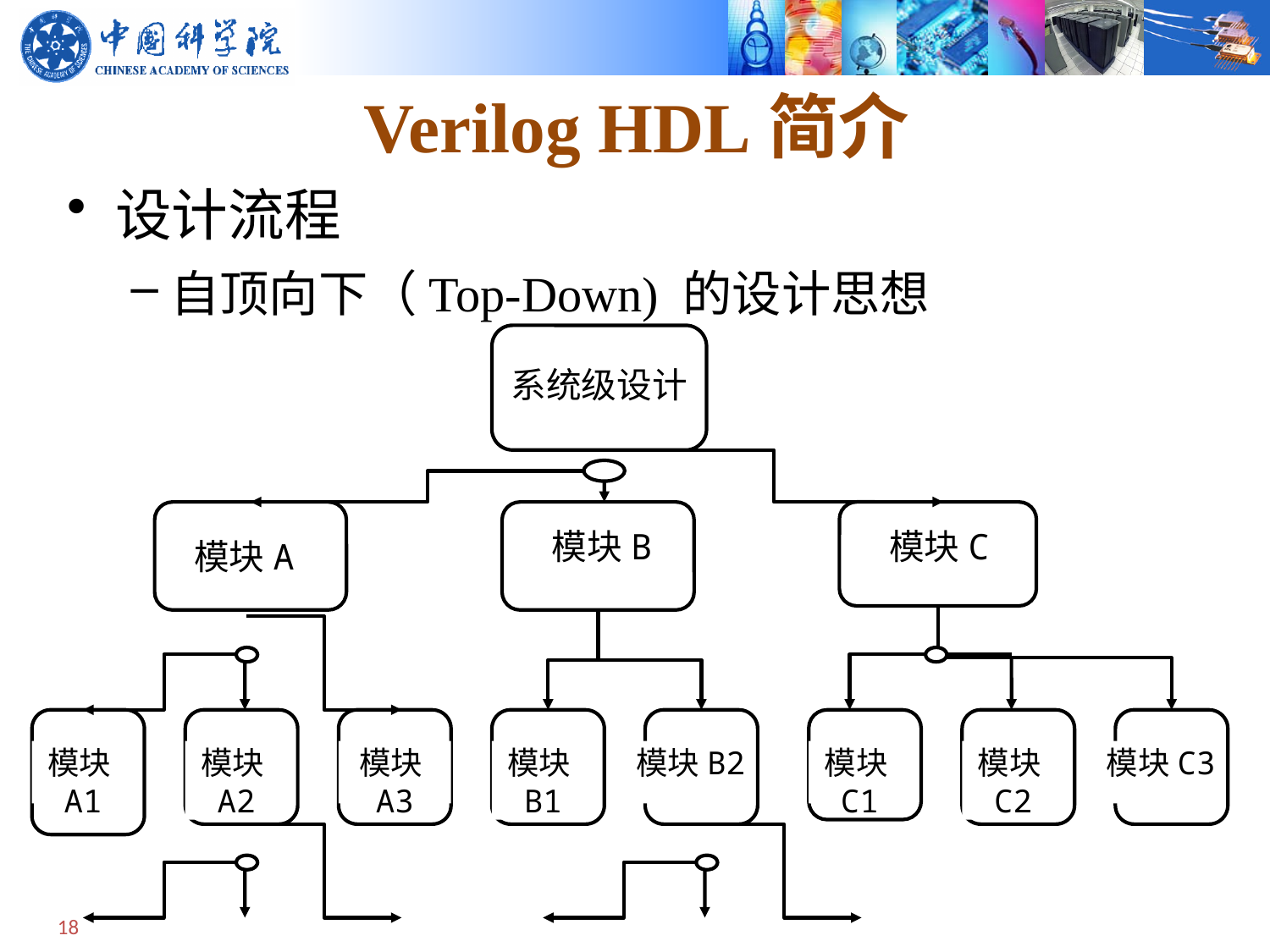

# Verilog HDL简介
设计流程
自顶向下（Top-Down) 的设计思想

系统级设计

模块A

模块B

模块C

模块A1

模块A2

模块A3

模块B1

  模块B2

模块C1

模块C2

  模块C3